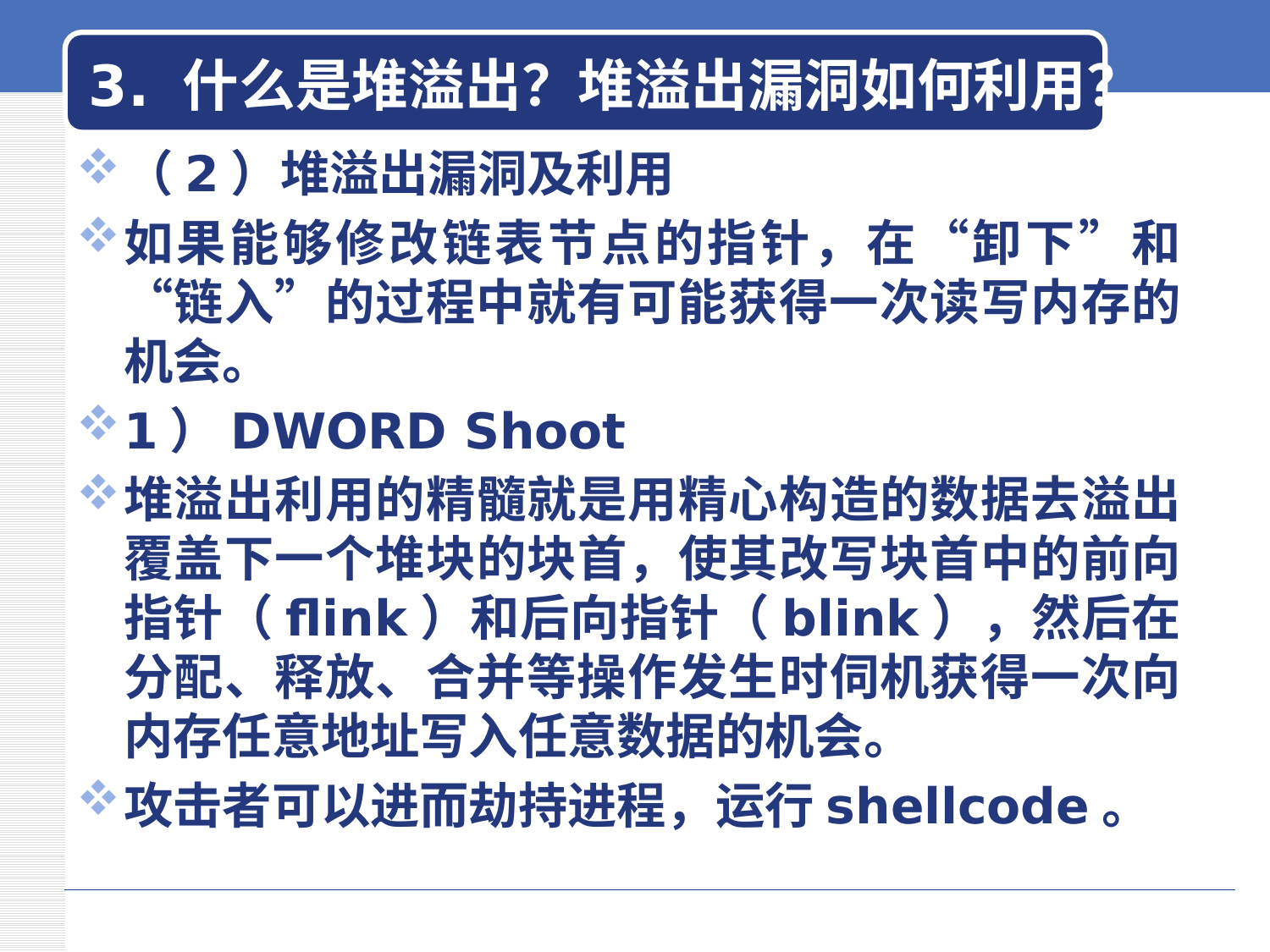

# 3. 什么是堆溢出？堆溢出漏洞如何利用？
（2）堆溢出漏洞及利用
如果能够修改链表节点的指针，在“卸下”和“链入”的过程中就有可能获得一次读写内存的机会。
1）DWORD Shoot
堆溢出利用的精髓就是用精心构造的数据去溢出覆盖下一个堆块的块首，使其改写块首中的前向指针（flink）和后向指针（blink），然后在分配、释放、合并等操作发生时伺机获得一次向内存任意地址写入任意数据的机会。
攻击者可以进而劫持进程，运行shellcode。